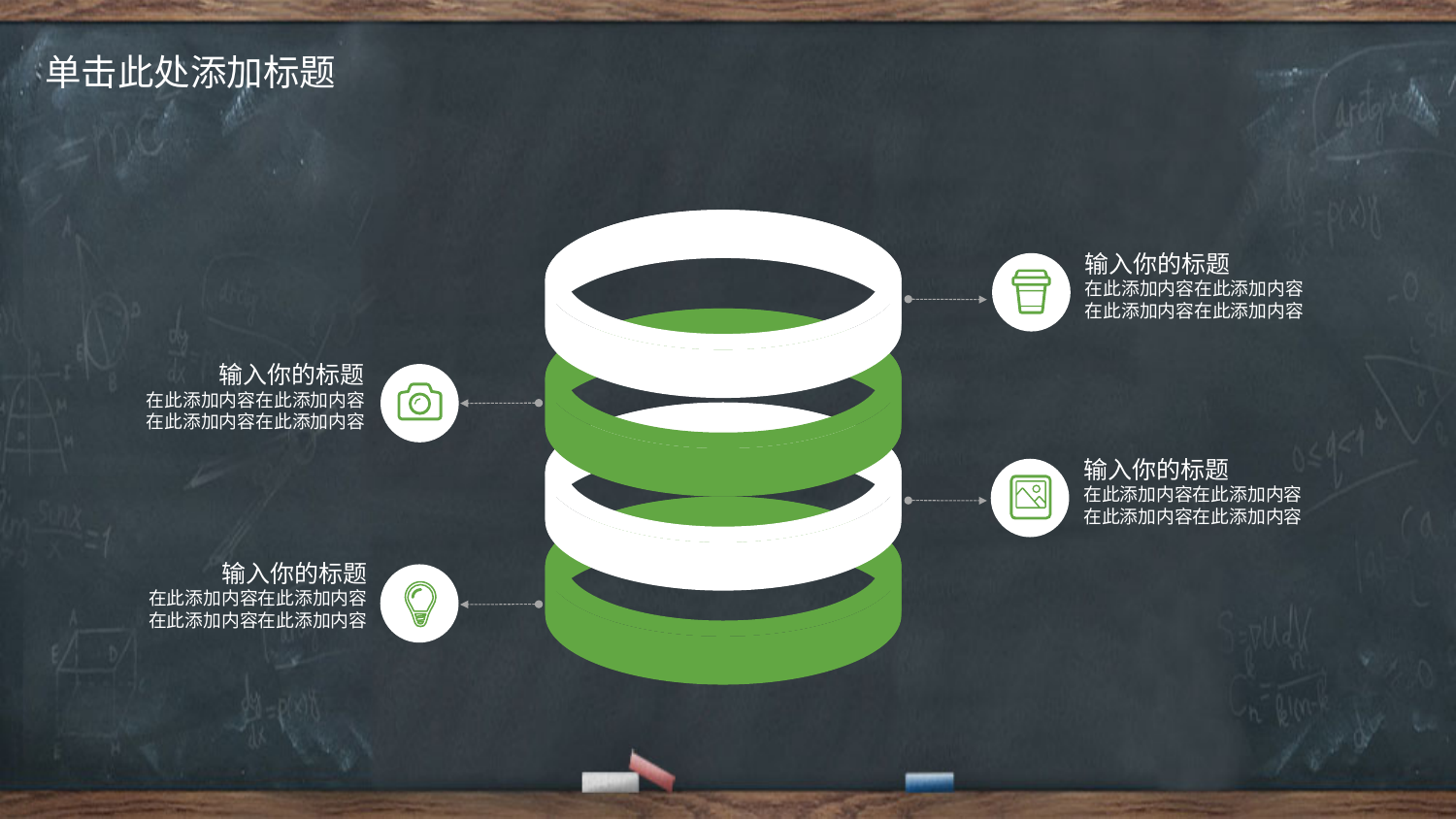

输入你的标题
在此添加内容在此添加内容
在此添加内容在此添加内容

输入你的标题
在此添加内容在此添加内容
在此添加内容在此添加内容

输入你的标题
在此添加内容在此添加内容
在此添加内容在此添加内容

输入你的标题
在此添加内容在此添加内容
在此添加内容在此添加内容